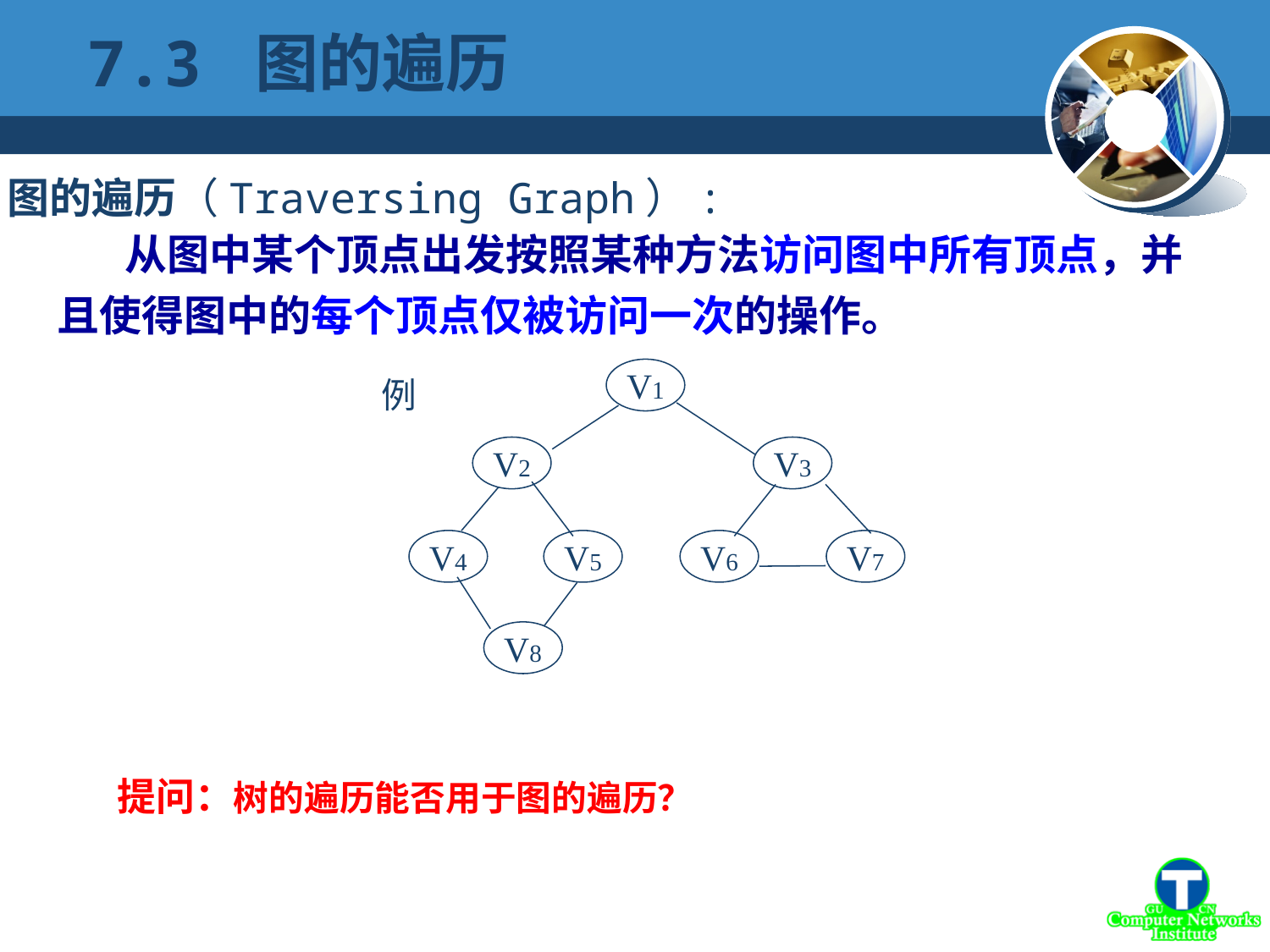

7.3 图的遍历
图的遍历（Traversing Graph）:
      从图中某个顶点出发按照某种方法访问图中所有顶点，并且使得图中的每个顶点仅被访问一次的操作。
V1
例

V2
V3

V4
V5
V6
V7

V8

提问：树的遍历能否用于图的遍历？
44